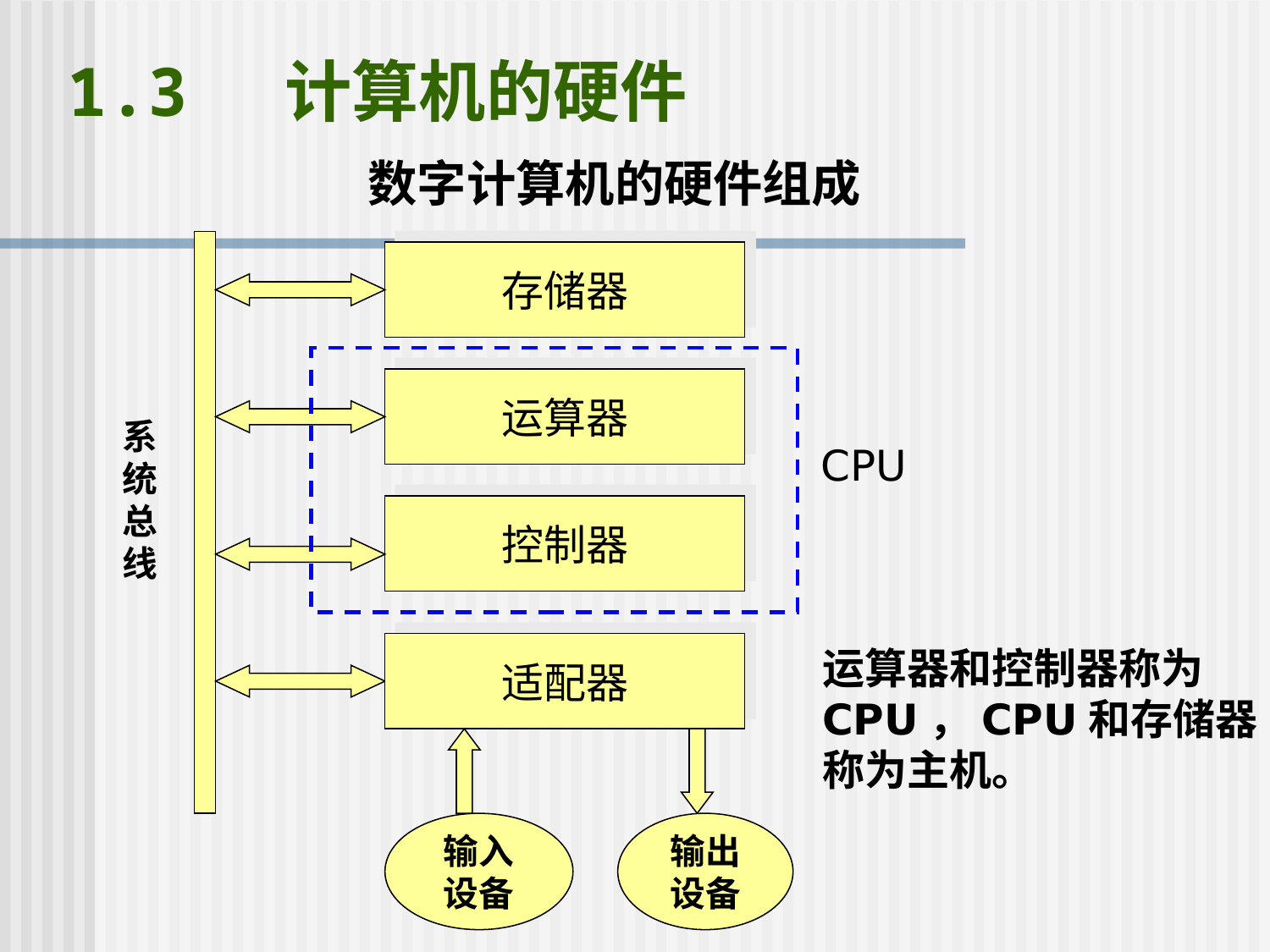

# 1.3  计算机的硬件
数字计算机的硬件组成

系
统
总
线

存储器

CPU
运算器
控制器
适配器

运算器和控制器称为CPU，CPU和存储器称为主机。
输入
设备
输出
设备
11